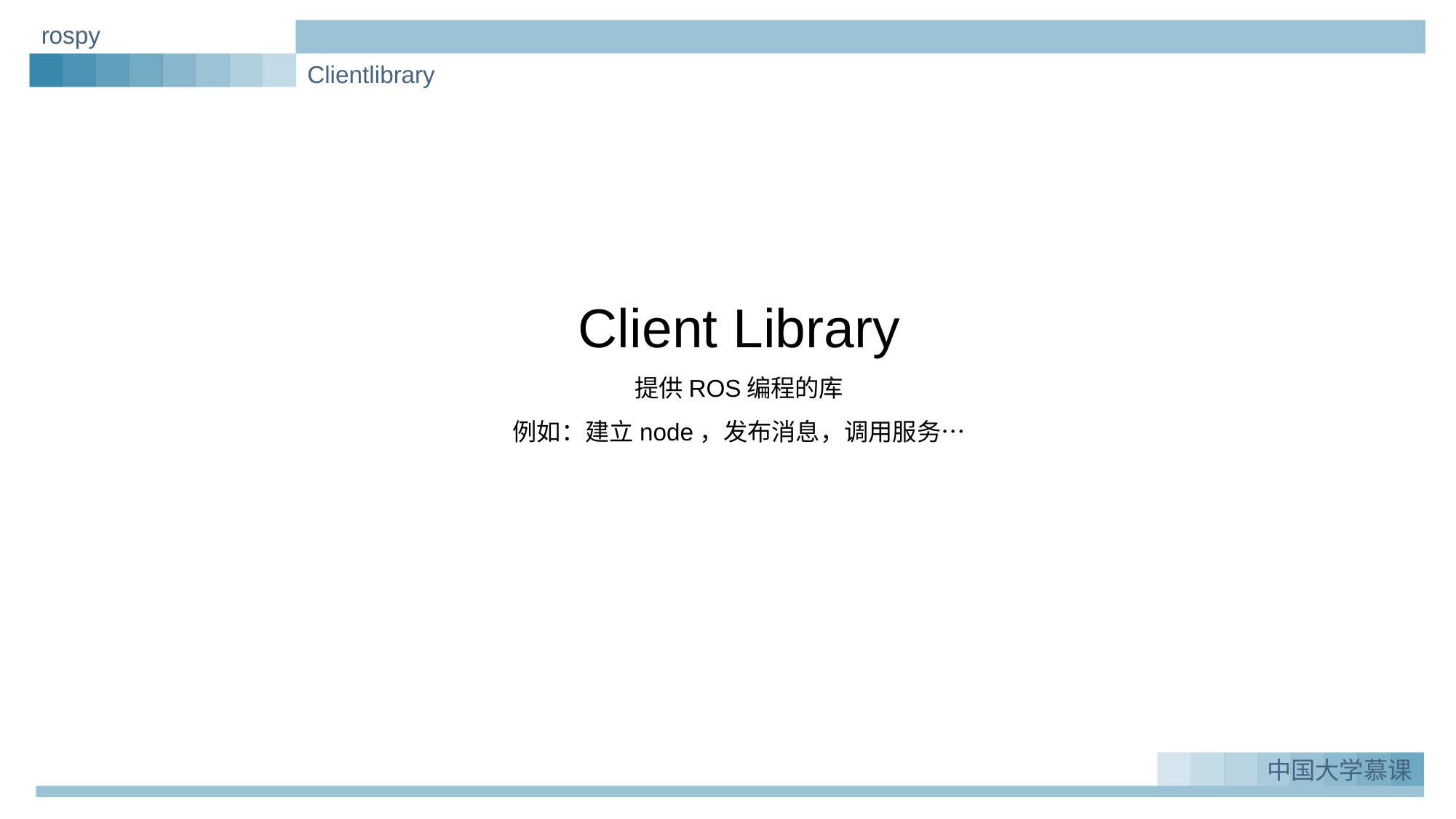

rospy
Clientlibrary
Client Library
提供ROS编程的库
例如：建立node，发布消息，调用服务…
中国大学慕课